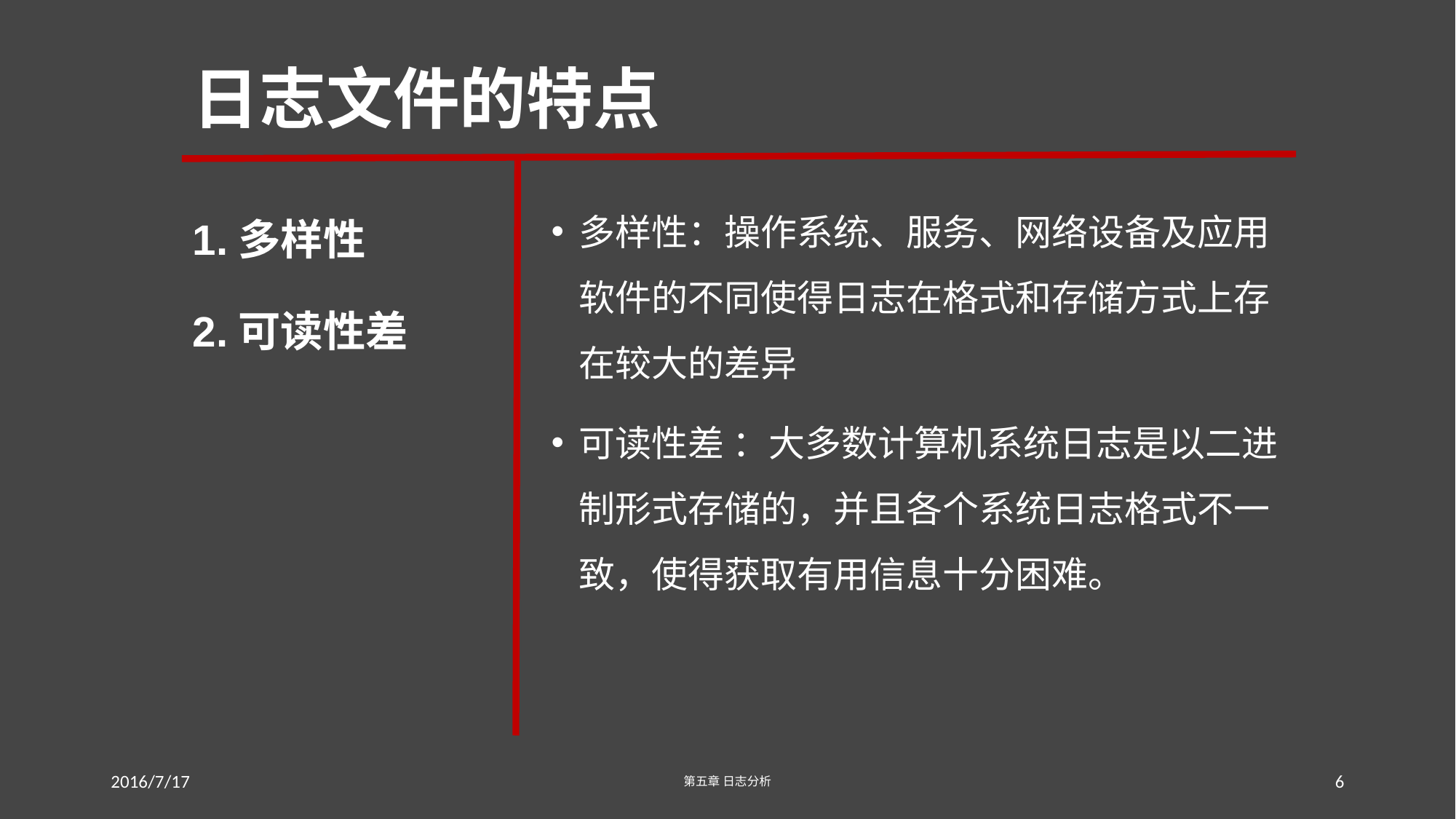

# 日志文件的特点
1.多样性
2.可读性差
多样性：操作系统、服务、网络设备及应用软件的不同使得日志在格式和存储方式上存在较大的差异
可读性差 ：大多数计算机系统日志是以二进制形式存储的，并且各个系统日志格式不一致，使得获取有用信息十分困难。
2016/7/17
第五章 日志分析
6